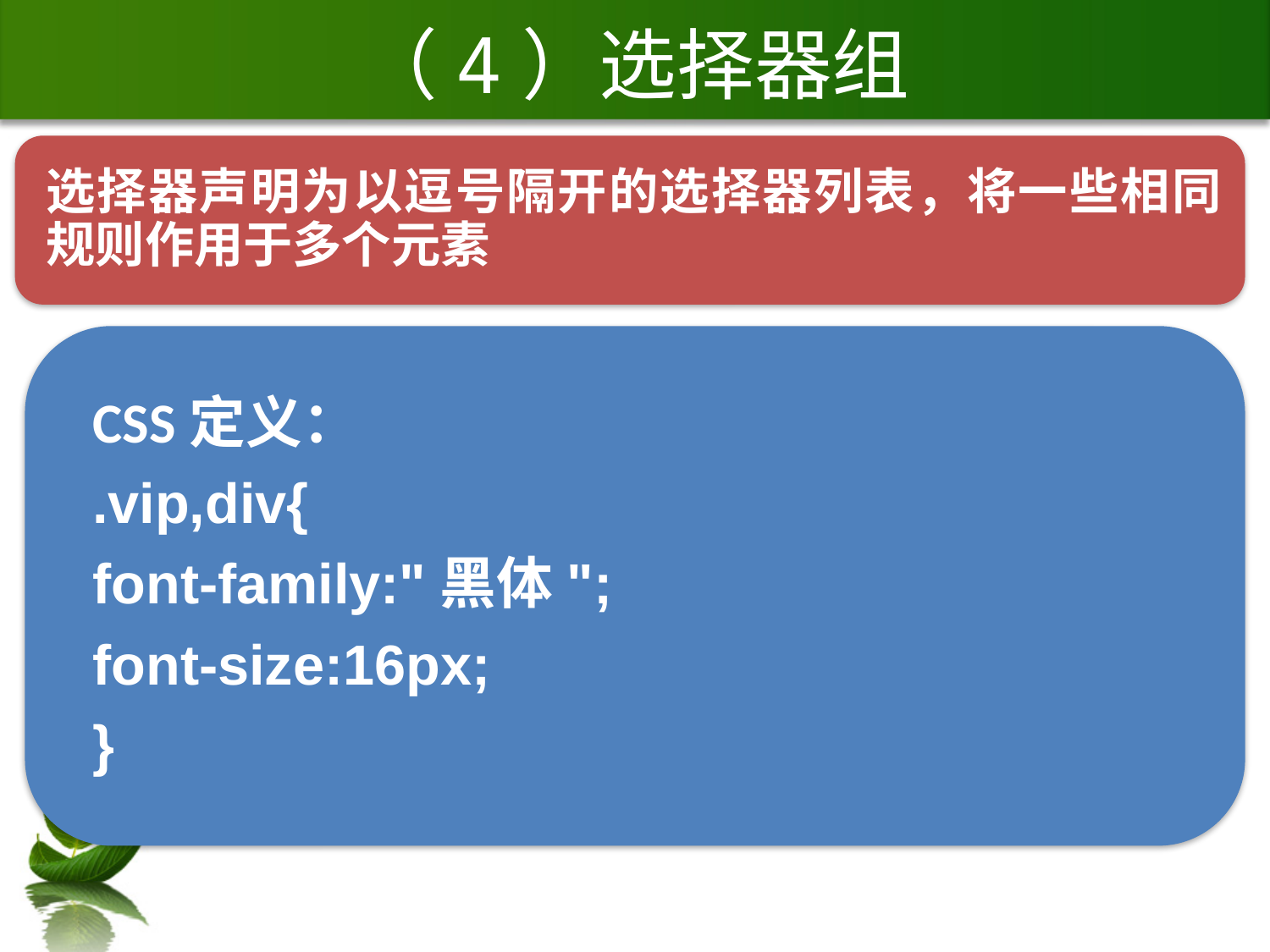

# （4）选择器组
选择器声明为以逗号隔开的选择器列表，将一些相同规则作用于多个元素
CSS定义：
.vip,div{
font-family:"黑体";
font-size:16px;
}